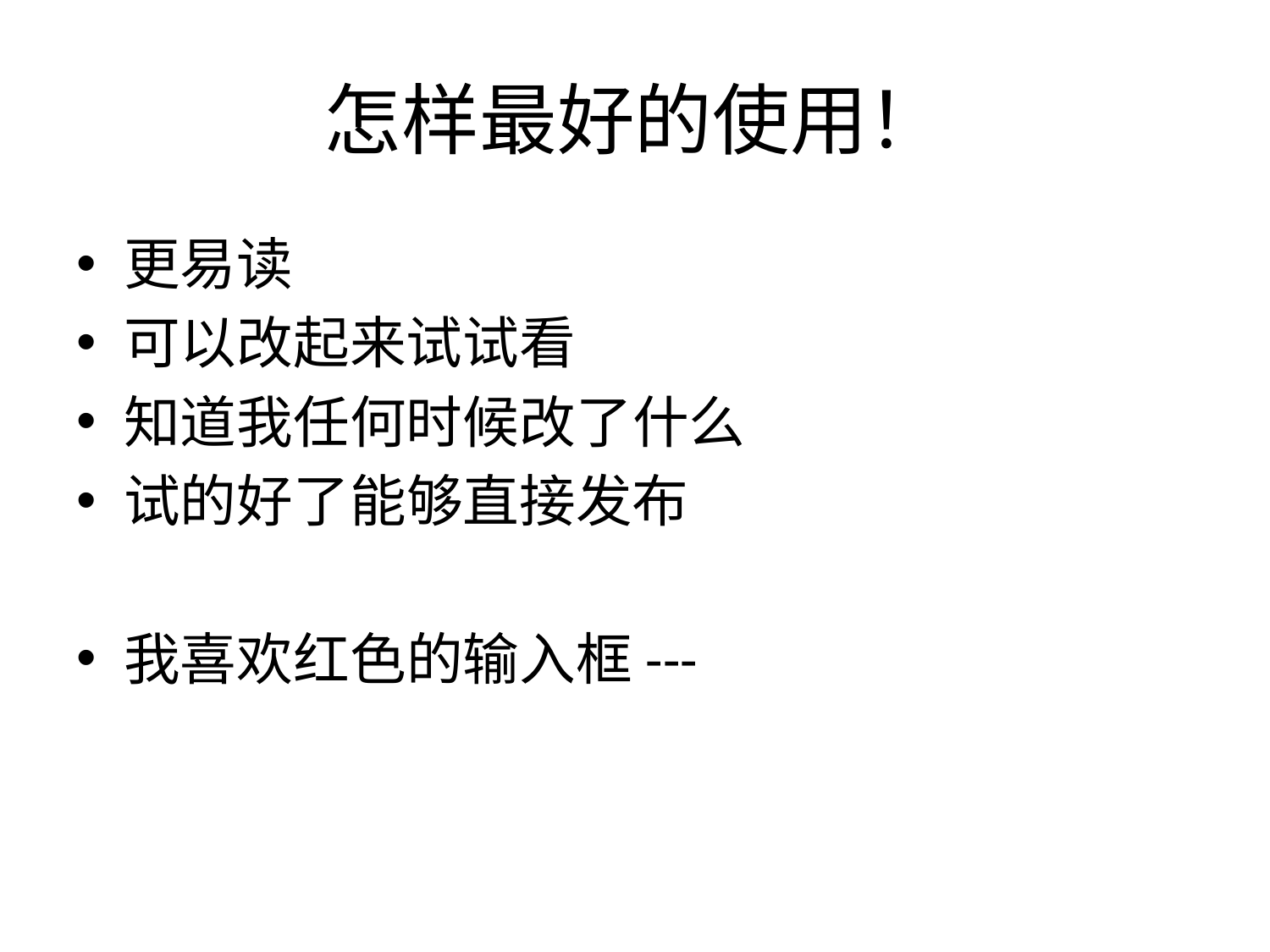

# 怎样最好的使用！
更易读
可以改起来试试看
知道我任何时候改了什么
试的好了能够直接发布

我喜欢红色的输入框---